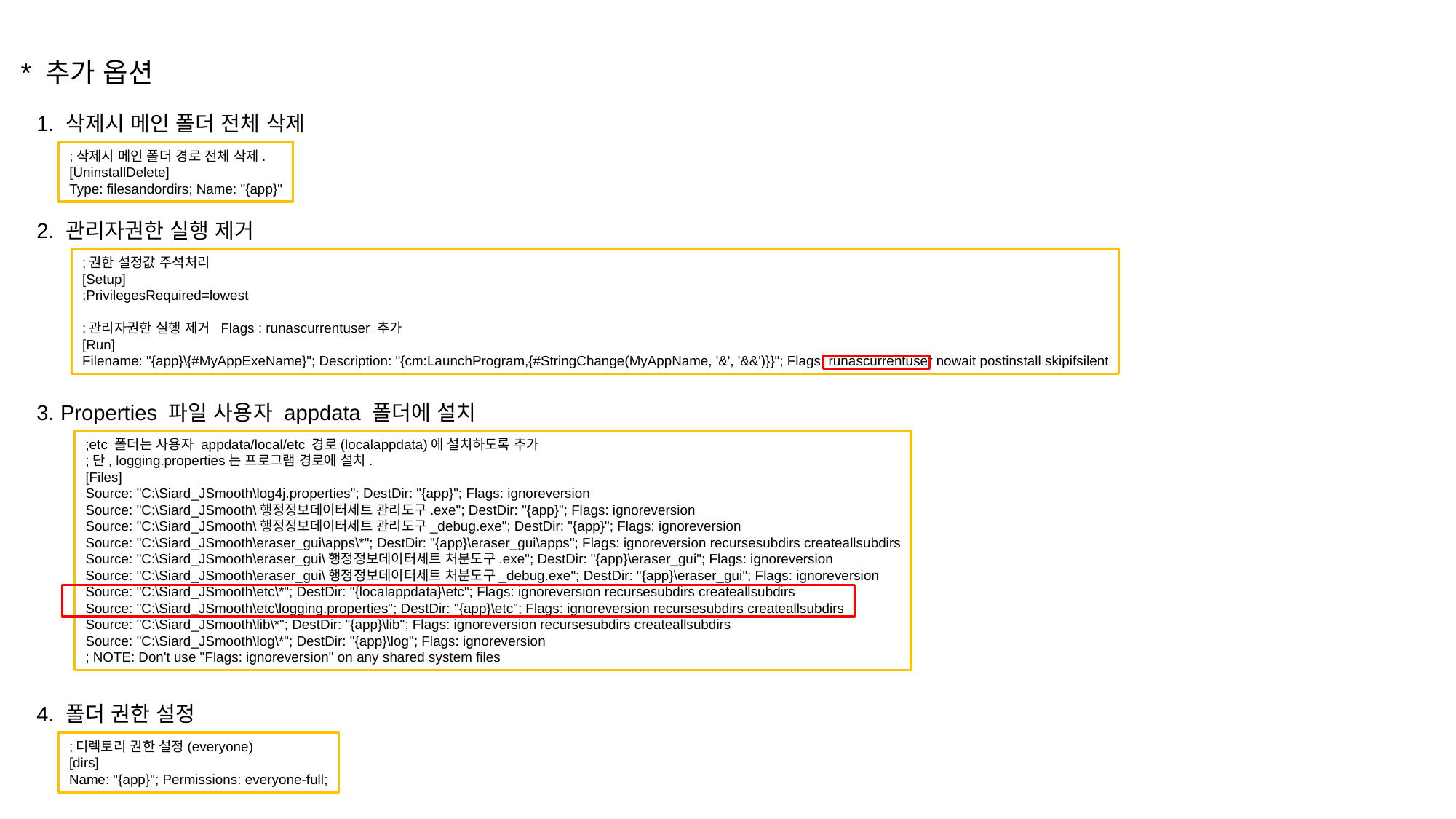

* 추가 옵션
1. 삭제시 메인 폴더 전체 삭제
;삭제시 메인 폴더 경로 전체 삭제.
[UninstallDelete]
Type: filesandordirs; Name: "{app}"
2. 관리자권한 실행 제거
;권한 설정값 주석처리
[Setup]
;PrivilegesRequired=lowest

;관리자권한 실행 제거  Flags : runascurrentuser 추가
[Run]
Filename: "{app}\{#MyAppExeName}"; Description: "{cm:LaunchProgram,{#StringChange(MyAppName, '&', '&&')}}"; Flags: runascurrentuser nowait postinstall skipifsilent

3. Properties 파일 사용자 appdata 폴더에 설치
;etc 폴더는 사용자 appdata/local/etc 경로(localappdata)에 설치하도록 추가
;단, logging.properties는 프로그램 경로에 설치.
[Files]
Source: "C:\Siard_JSmooth\log4j.properties"; DestDir: "{app}"; Flags: ignoreversion
Source: "C:\Siard_JSmooth\행정정보데이터세트 관리도구.exe"; DestDir: "{app}"; Flags: ignoreversion
Source: "C:\Siard_JSmooth\행정정보데이터세트 관리도구_debug.exe"; DestDir: "{app}"; Flags: ignoreversion
Source: "C:\Siard_JSmooth\eraser_gui\apps\*"; DestDir: "{app}\eraser_gui\apps"; Flags: ignoreversion recursesubdirs createallsubdirs
Source: "C:\Siard_JSmooth\eraser_gui\행정정보데이터세트 처분도구.exe"; DestDir: "{app}\eraser_gui"; Flags: ignoreversion
Source: "C:\Siard_JSmooth\eraser_gui\행정정보데이터세트 처분도구_debug.exe"; DestDir: "{app}\eraser_gui"; Flags: ignoreversion
Source: "C:\Siard_JSmooth\etc\*"; DestDir: "{localappdata}\etc"; Flags: ignoreversion recursesubdirs createallsubdirs
Source: "C:\Siard_JSmooth\etc\logging.properties"; DestDir: "{app}\etc"; Flags: ignoreversion recursesubdirs createallsubdirs
Source: "C:\Siard_JSmooth\lib\*"; DestDir: "{app}\lib"; Flags: ignoreversion recursesubdirs createallsubdirs
Source: "C:\Siard_JSmooth\log\*"; DestDir: "{app}\log"; Flags: ignoreversion
; NOTE: Don't use "Flags: ignoreversion" on any shared system files

4. 폴더 권한 설정
;디렉토리 권한 설정(everyone)
[dirs]
Name: "{app}"; Permissions: everyone-full;